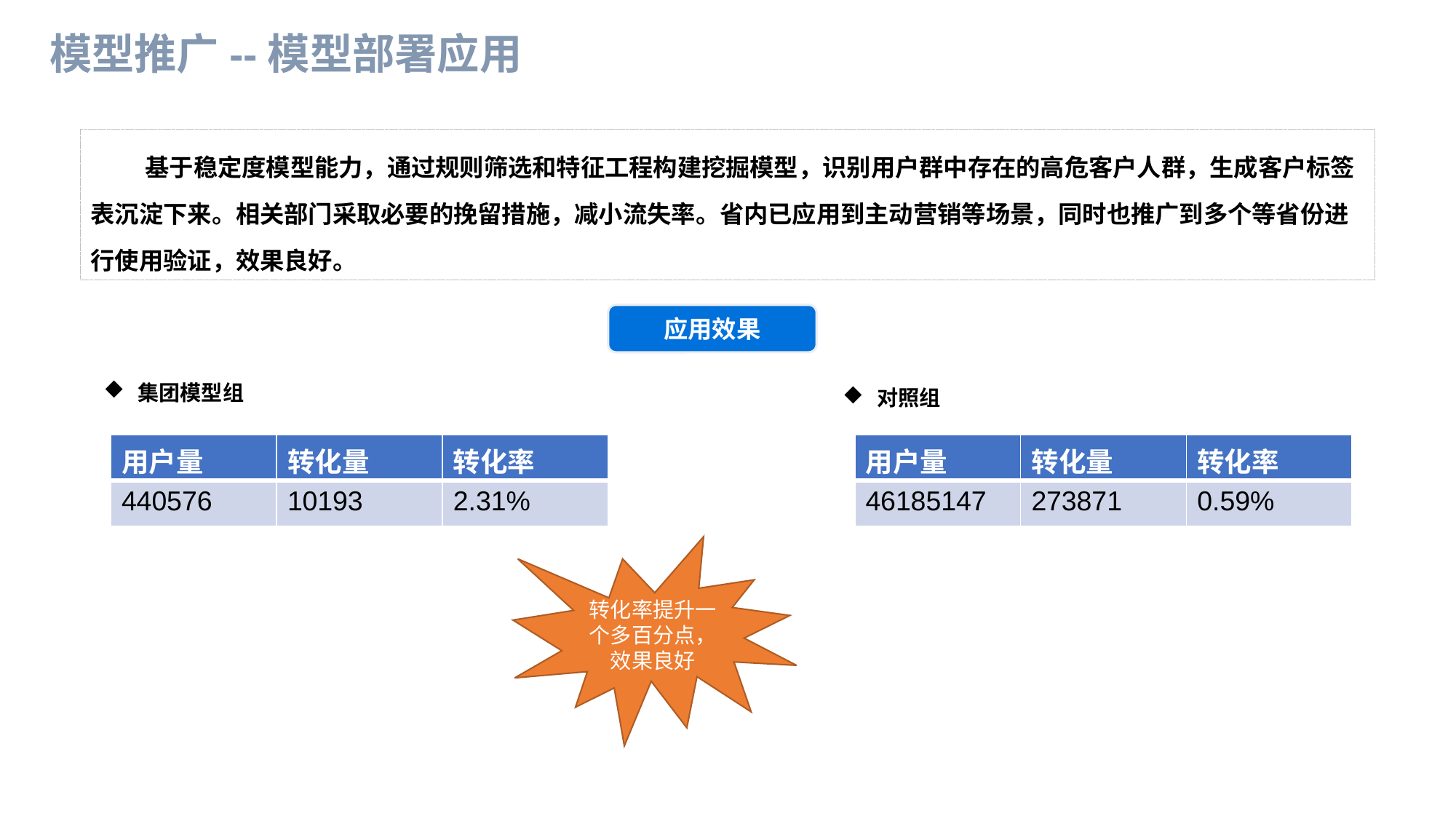

模型推广--模型部署应用
基于稳定度模型能力，通过规则筛选和特征工程构建挖掘模型，识别用户群中存在的高危客户人群，生成客户标签表沉淀下来。相关部门采取必要的挽留措施，减小流失率。省内已应用到主动营销等场景，同时也推广到多个等省份进行使用验证，效果良好。

应用效果
集团模型组

对照组

| 用户量 | 转化量 | 转化率 |
| --- | --- | --- |
| 440576 | 10193 | 2.31% |
| 用户量 | 转化量 | 转化率 |
| --- | --- | --- |
| 46185147 | 273871 | 0.59% |
转化率提升一个多百分点，效果良好